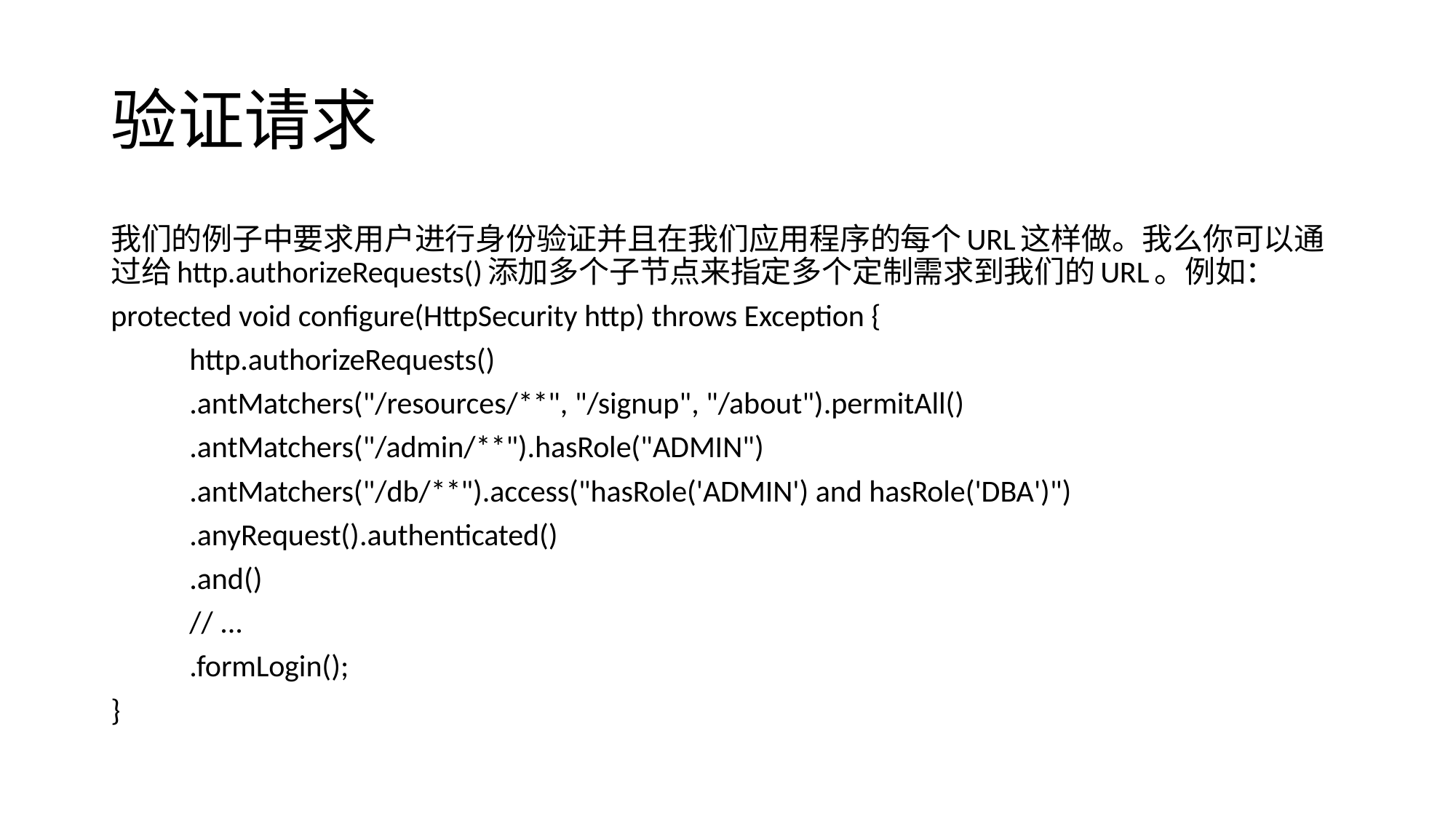

# 验证请求
我们的例子中要求用户进行身份验证并且在我们应用程序的每个URL这样做。我么你可以通过给http.authorizeRequests()添加多个子节点来指定多个定制需求到我们的URL。例如：
protected void configure(HttpSecurity http) throws Exception {
	http.authorizeRequests()
			.antMatchers("/resources/**", "/signup", "/about").permitAll()
			.antMatchers("/admin/**").hasRole("ADMIN")
			.antMatchers("/db/**").access("hasRole('ADMIN') and hasRole('DBA')")
			.anyRequest().authenticated()
			.and()
		// ...
		.formLogin();
}